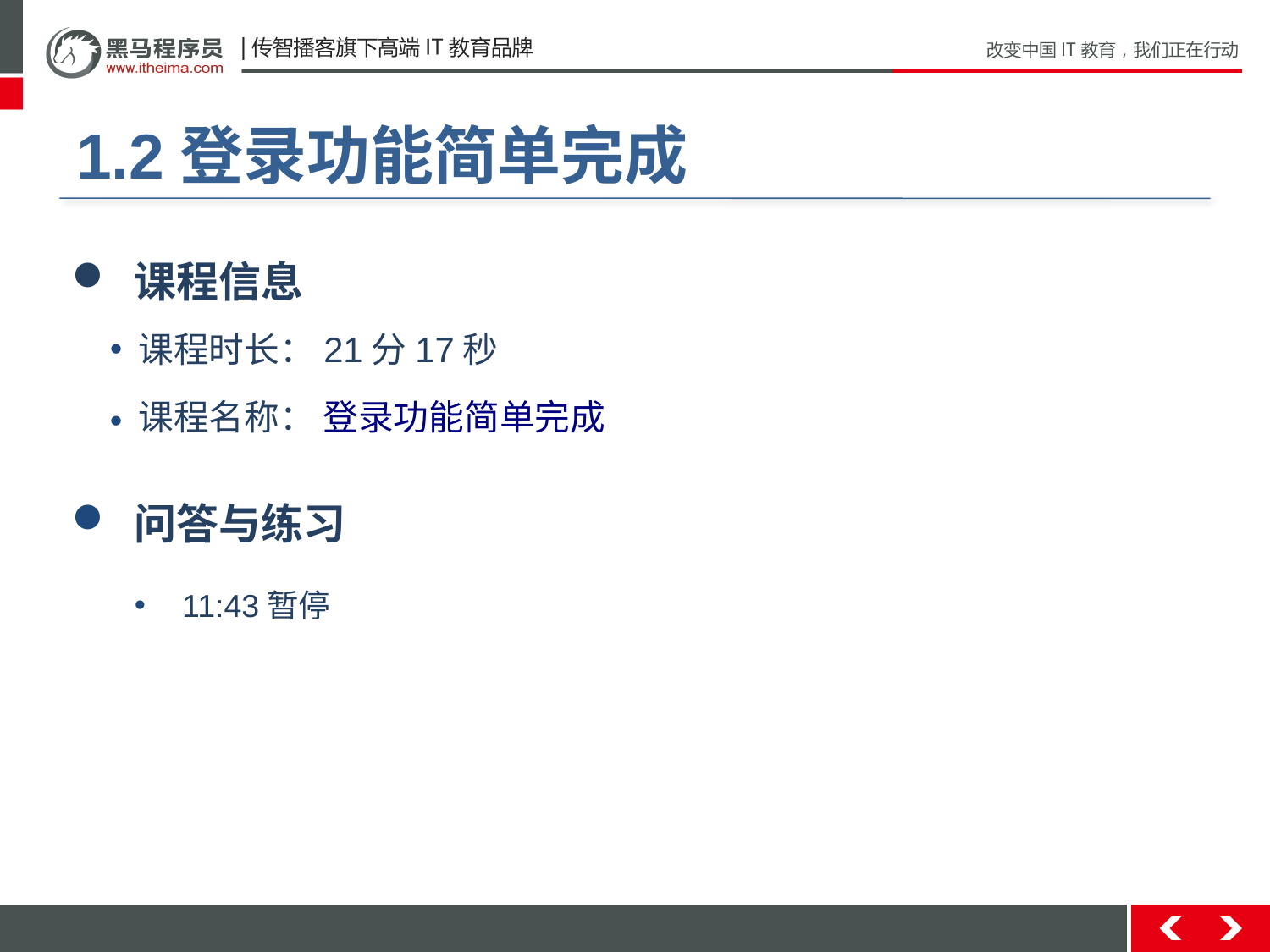

#
1.2登录功能简单完成
 课程信息
 课程时长：21分17秒
 课程名称： 登录功能简单完成
 问答与练习
11:43暂停